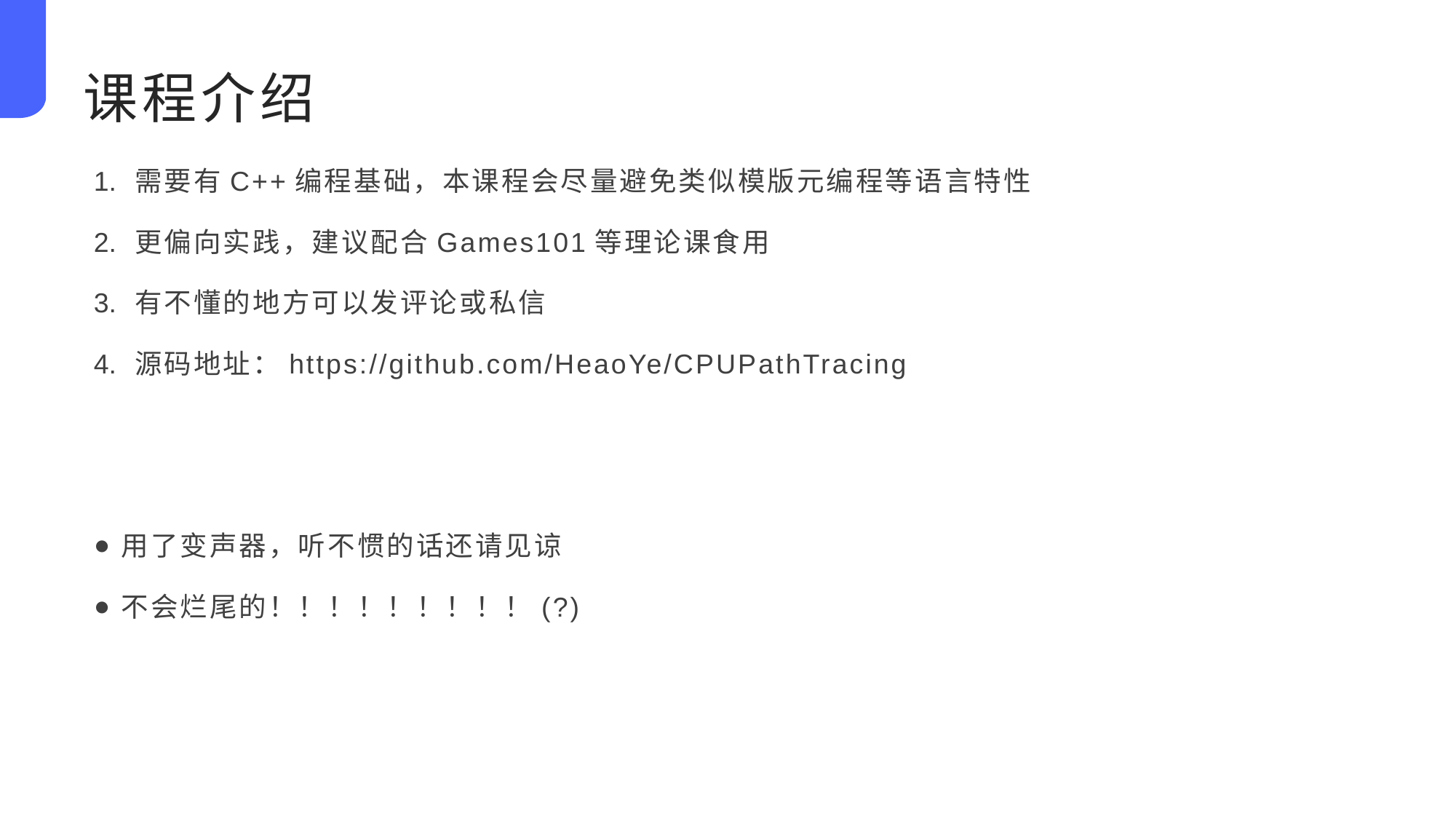

课程介绍
需要有C++编程基础，本课程会尽量避免类似模版元编程等语言特性
更偏向实践，建议配合Games101等理论课食用
有不懂的地方可以发评论或私信
源码地址：https://github.com/HeaoYe/CPUPathTracing

用了变声器，听不惯的话还请见谅
不会烂尾的！！！！！！！！！(?)